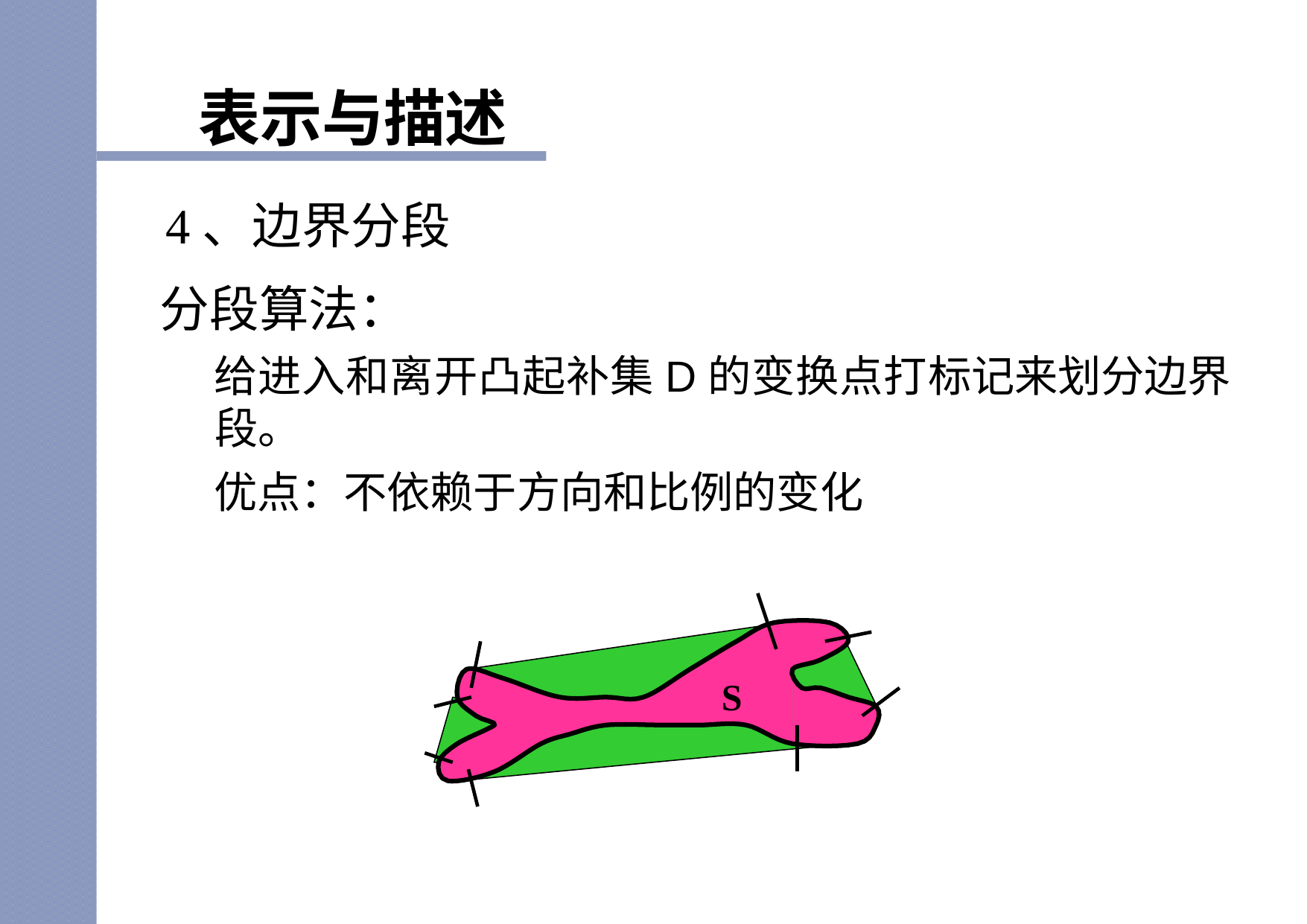

# 表示与描述
4、边界分段
分段算法：
给进入和离开凸起补集D的变换点打标记来划分边界段。
优点：不依赖于方向和比例的变化

S